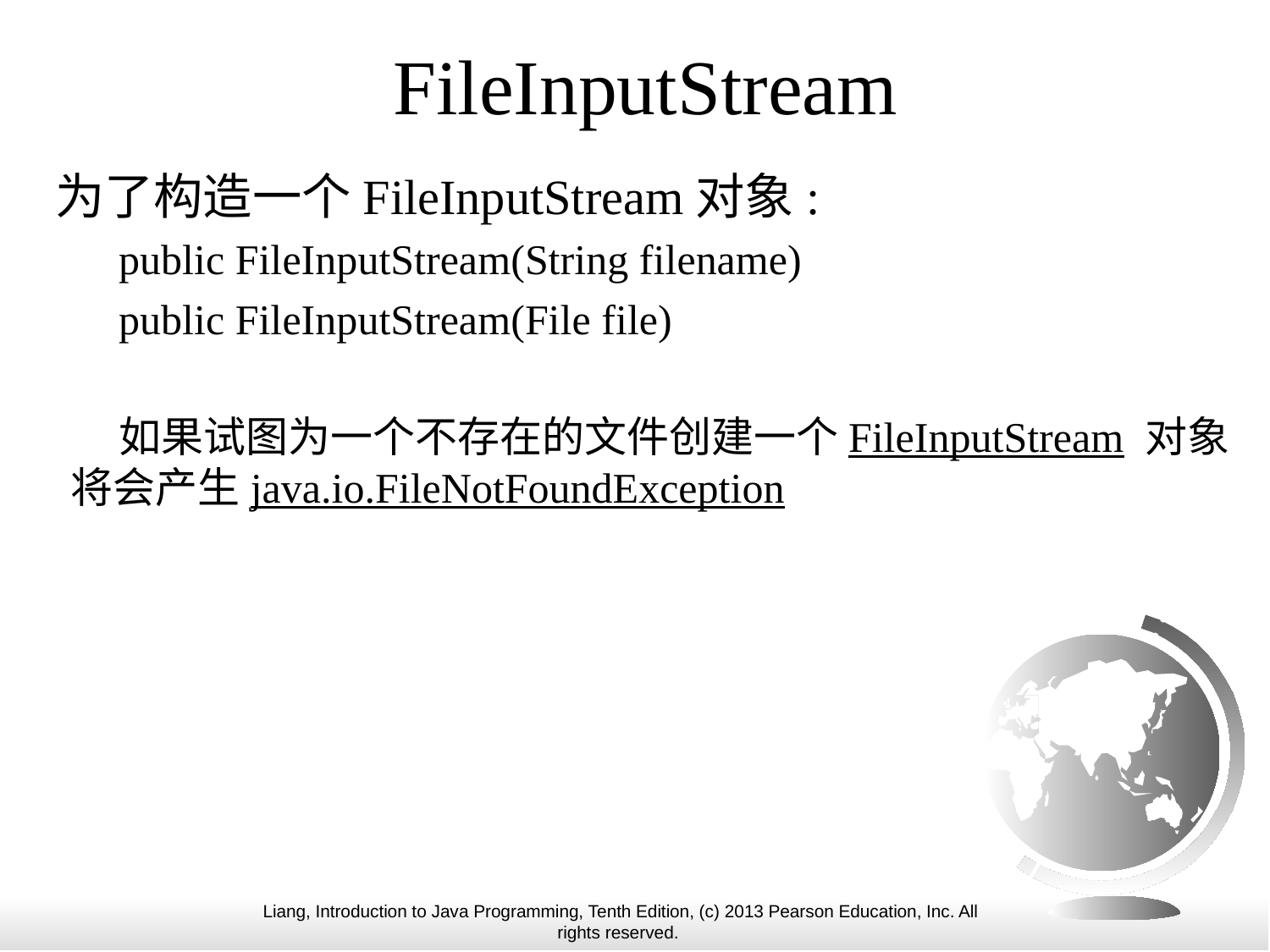

# FileInputStream
为了构造一个FileInputStream对象:
public FileInputStream(String filename)
public FileInputStream(File file)

如果试图为一个不存在的文件创建一个FileInputStream 对象将会产生java.io.FileNotFoundException
11